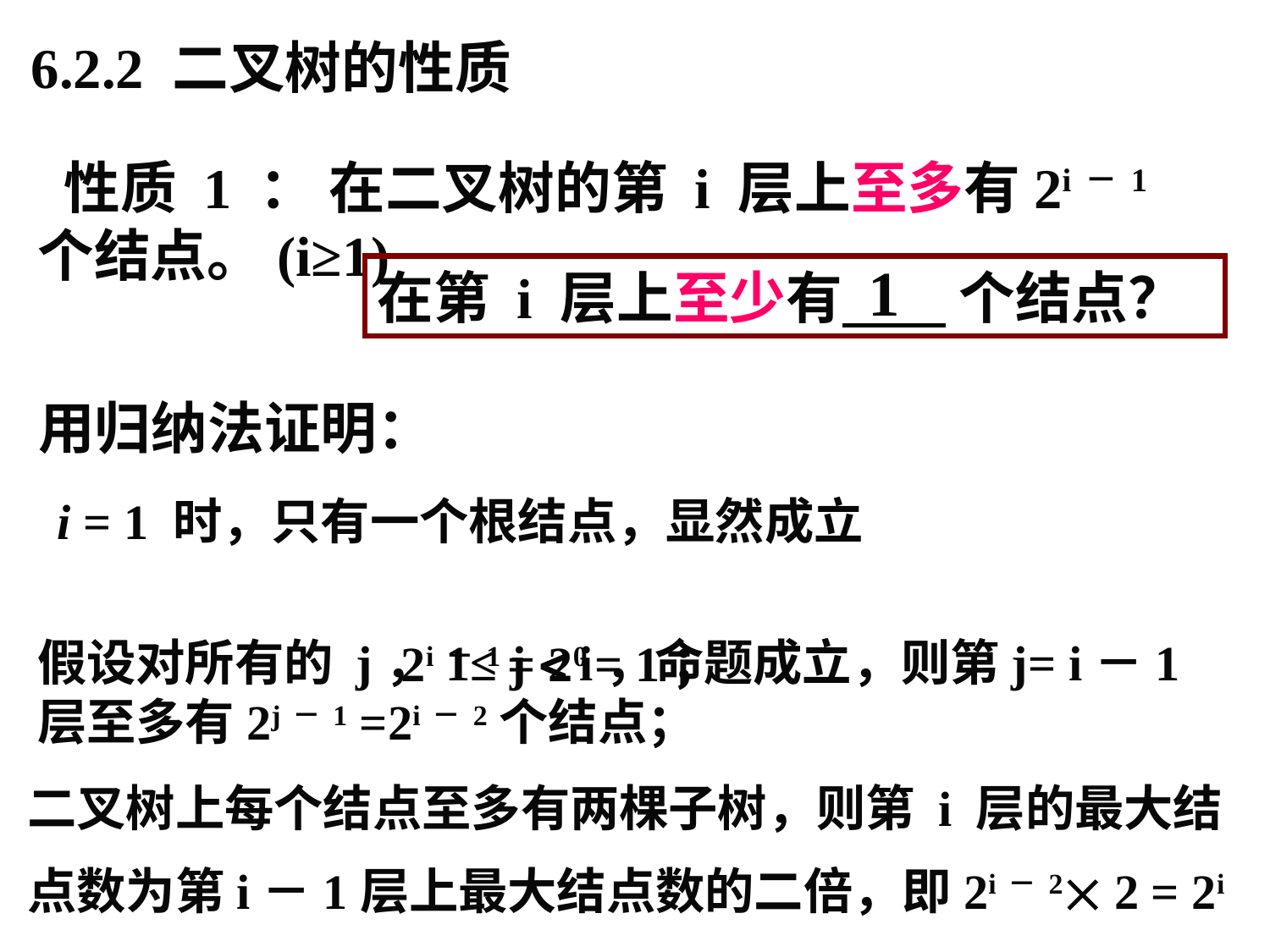

6.2.2 二叉树的性质
 性质 1 ： 在二叉树的第 i 层上至多有2i－1 个结点。(i≥1)
1
在第 i 层上至少有         个结点？
用归纳法证明：
i = 1 时，只有一个根结点，显然成立
                            2i－1 = 20 = 1；
假设对所有的 j，1≤ j < i，命题成立，则第j= i－1层至多有2j－1 =2i－2个结点；
二叉树上每个结点至多有两棵子树，则第 i 层的最大结点数为第i－1层上最大结点数的二倍，即2i－2× 2 = 2i－1 .